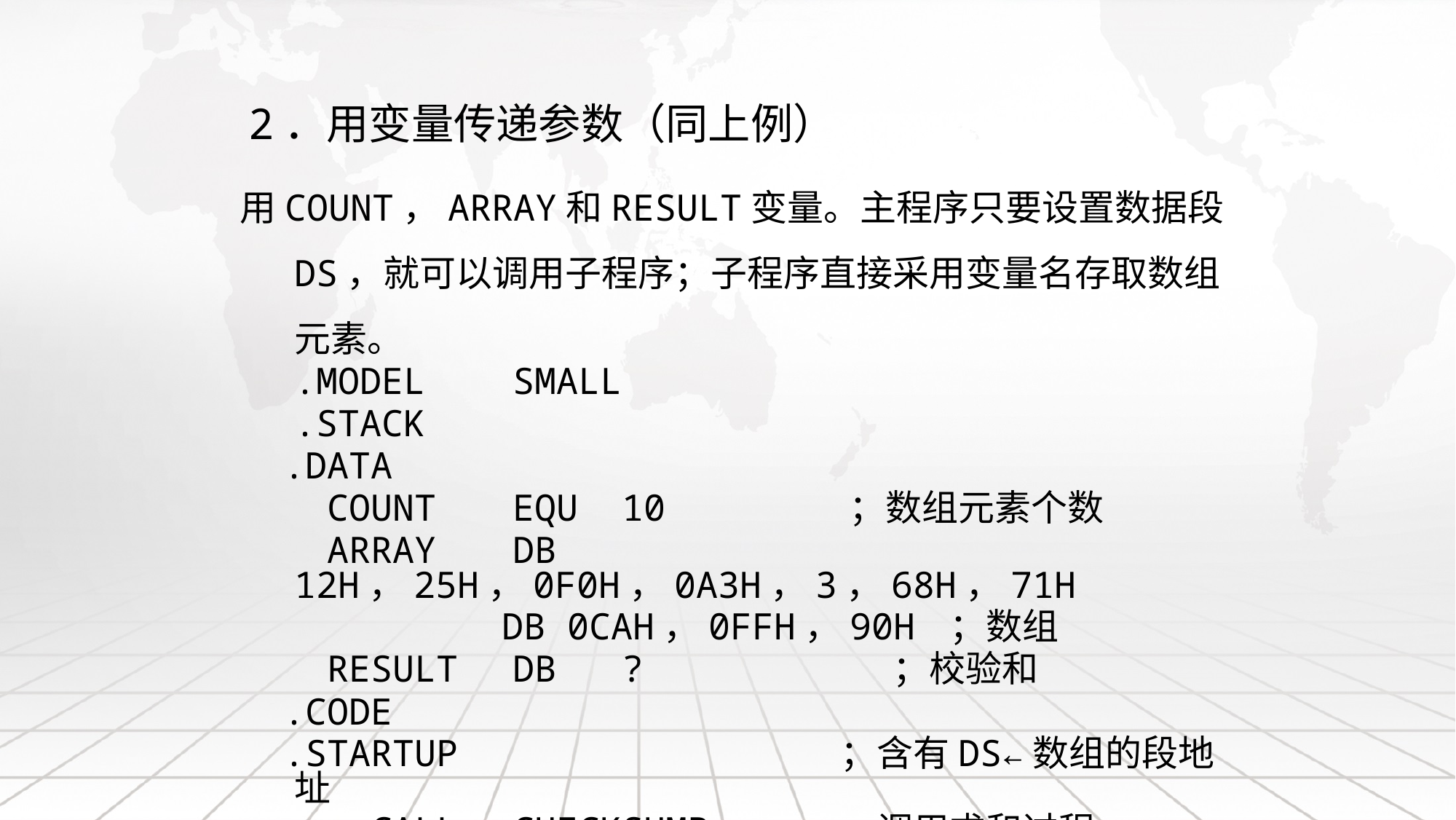

# 2．用变量传递参数（同上例）
用COUNT，ARRAY和RESULT变量。主程序只要设置数据段DS，就可以调用子程序；子程序直接采用变量名存取数组元素。
 	.MODEL	SMALL
 	.STACK
  .DATA
    COUNT	EQU	10        ；数组元素个数
    ARRAY	DB 12H，25H，0F0H，0A3H，3，68H，71H
            DB 0CAH，0FFH，90H	；数组
    RESULT	DB 	?           ；校验和
  .CODE
  .STARTUP         		；含有DS←数组的段地址
      CALL	CHECKSUMB 	；调用求和过程
  .EXIT 0